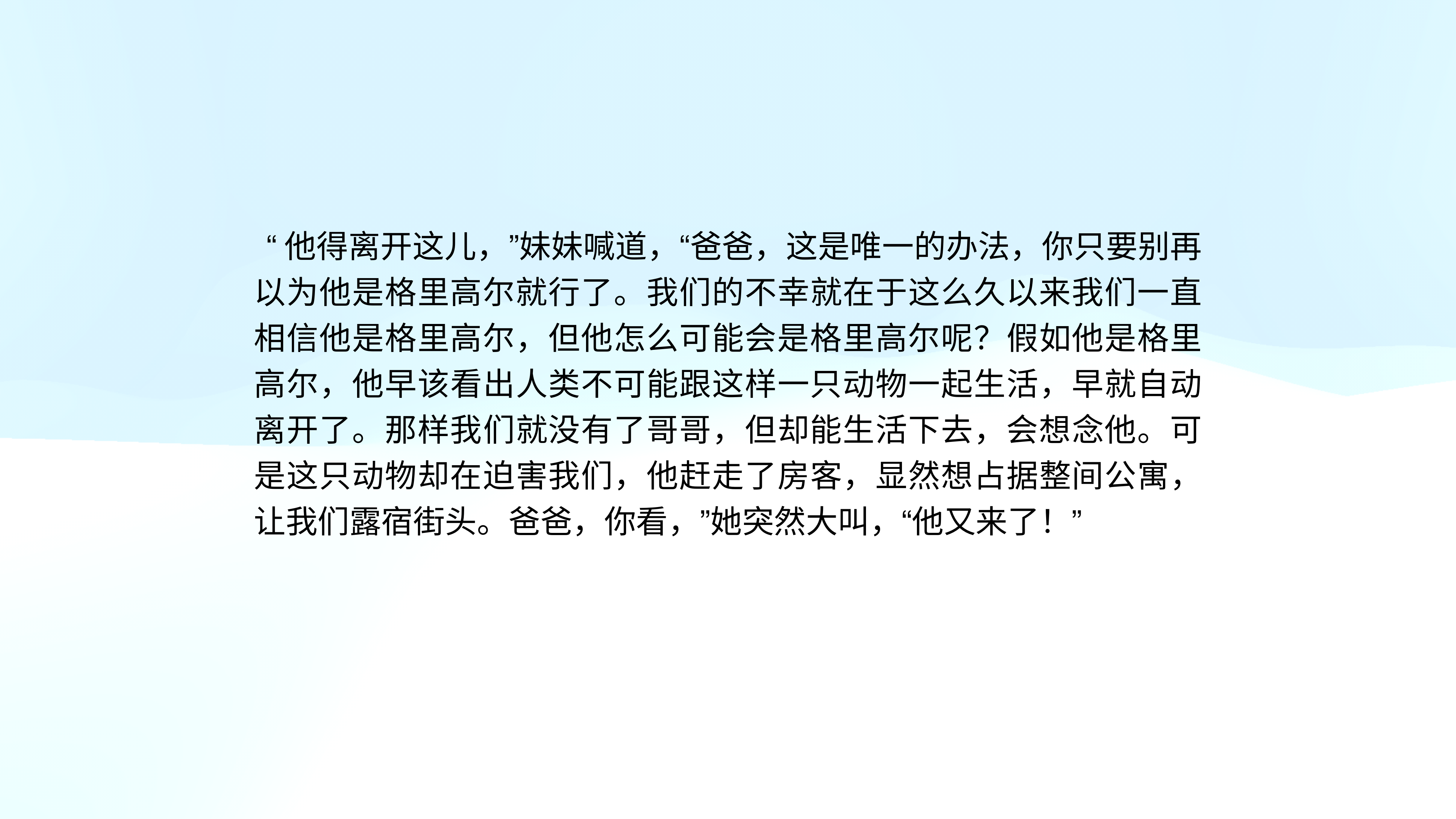

“他得离开这儿，”妹妹喊道，“爸爸，这是唯一的办法，你只要别再以为他是格里高尔就行了。我们的不幸就在于这么久以来我们一直相信他是格里高尔，但他怎么可能会是格里高尔呢？假如他是格里高尔，他早该看出人类不可能跟这样一只动物一起生活，早就自动离开了。那样我们就没有了哥哥，但却能生活下去，会想念他。可是这只动物却在迫害我们，他赶走了房客，显然想占据整间公寓，让我们露宿街头。爸爸，你看，”她突然大叫，“他又来了！”